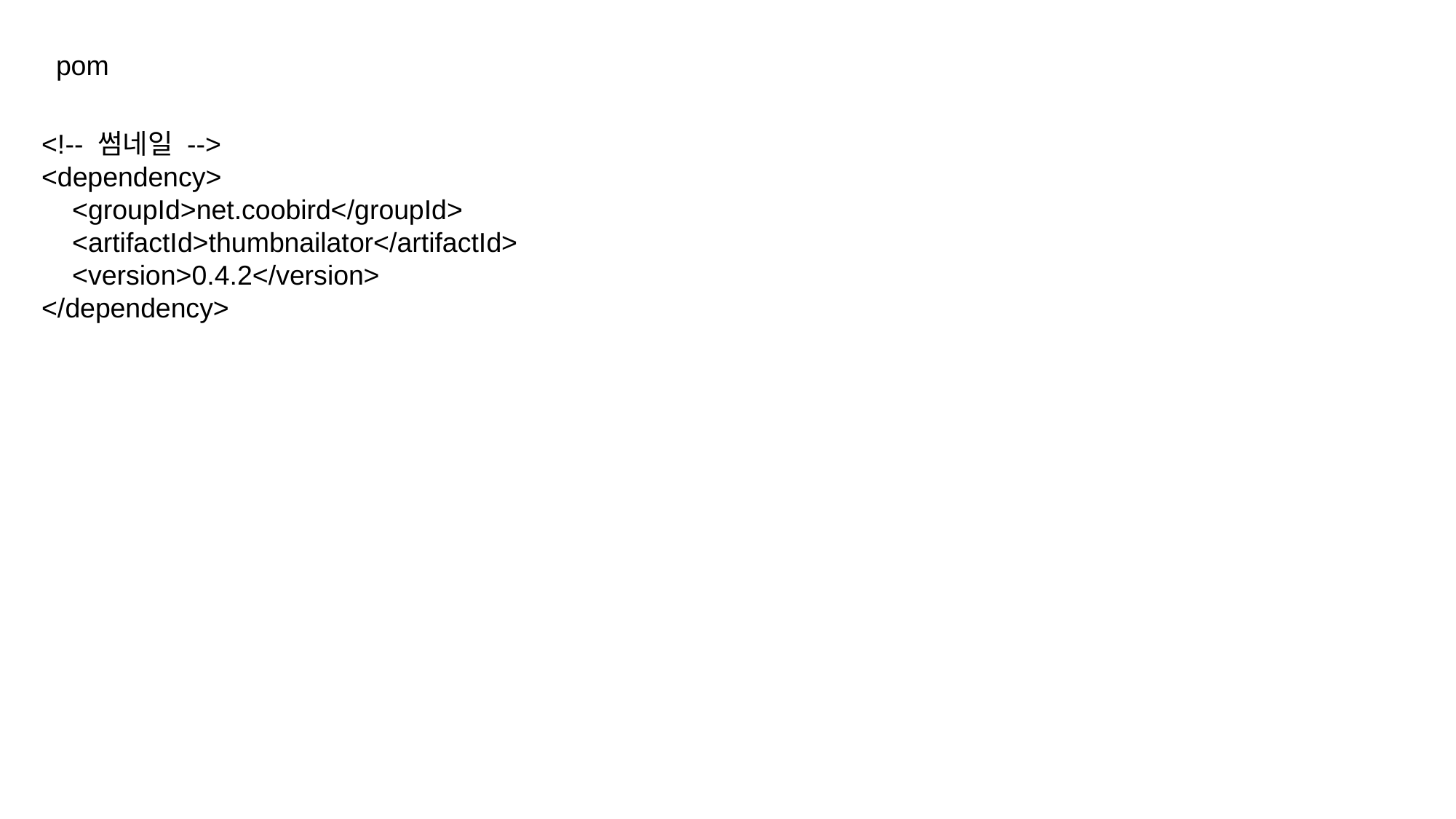

pom
		<!-- 썸네일 -->
		<dependency>
		    <groupId>net.coobird</groupId>
		    <artifactId>thumbnailator</artifactId>
		    <version>0.4.2</version>
		</dependency>